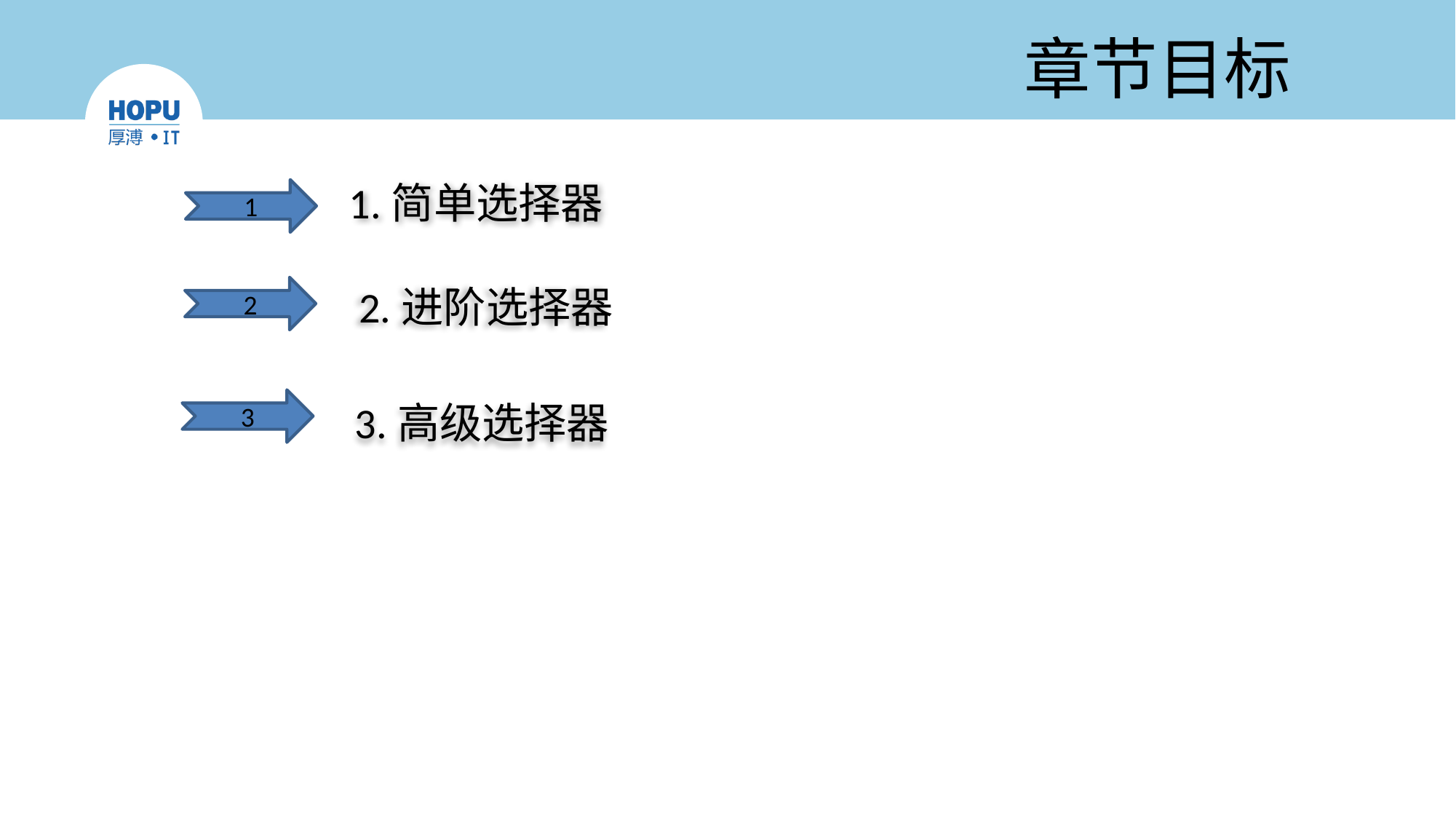

# 章节目标
1.简单选择器
1
2.进阶选择器
2
3
3.高级选择器